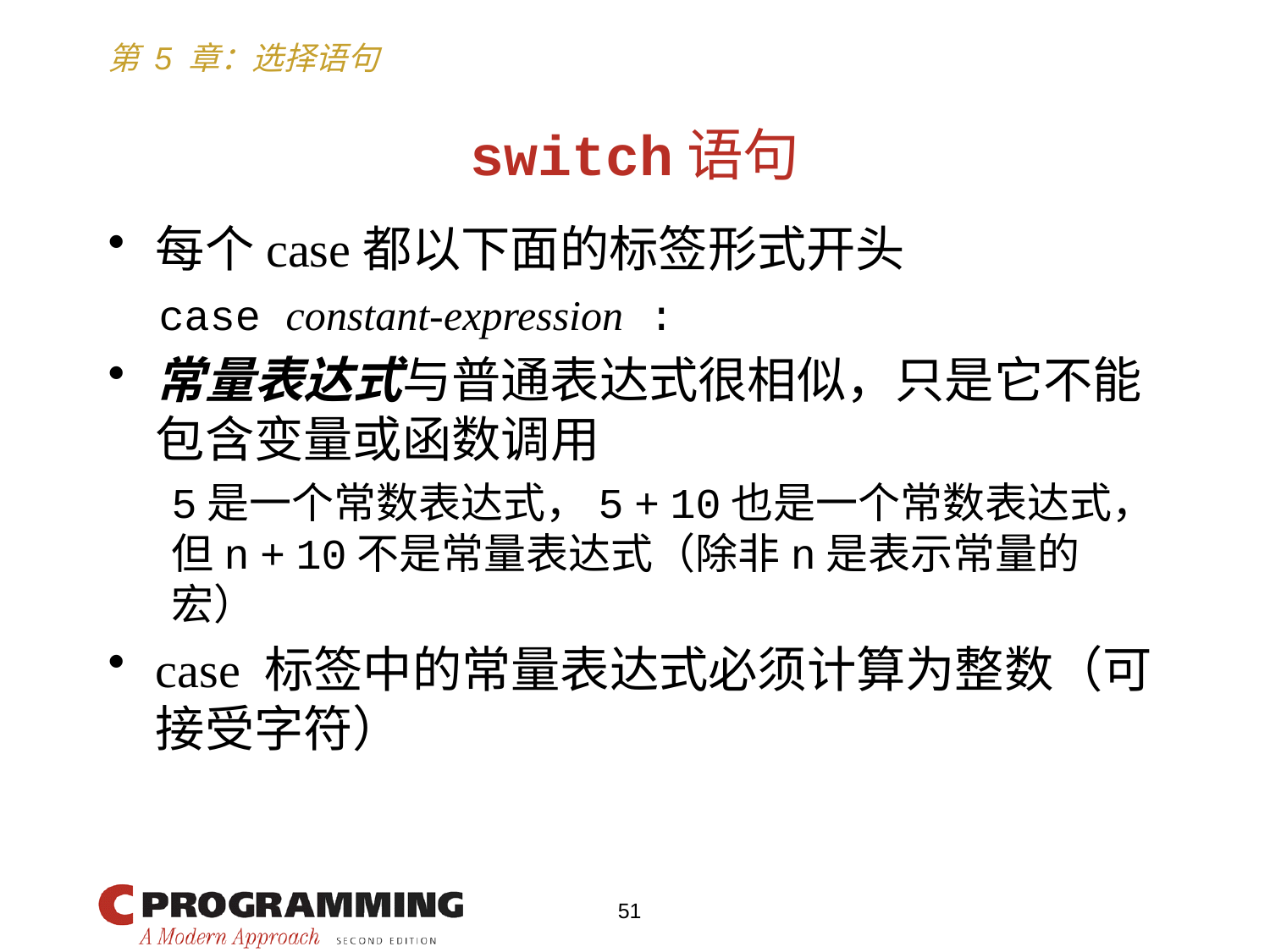

# switch语句
每个case都以下面的标签形式开头
  case constant-expression :
常量表达式与普通表达式很相似，只是它不能包含变量或函数调用
5是一个常数表达式，5 + 10也是一个常数表达式，但n + 10不是常量表达式（除非n是表示常量的宏）
case 标签中的常量表达式必须计算为整数（可接受字符）
51